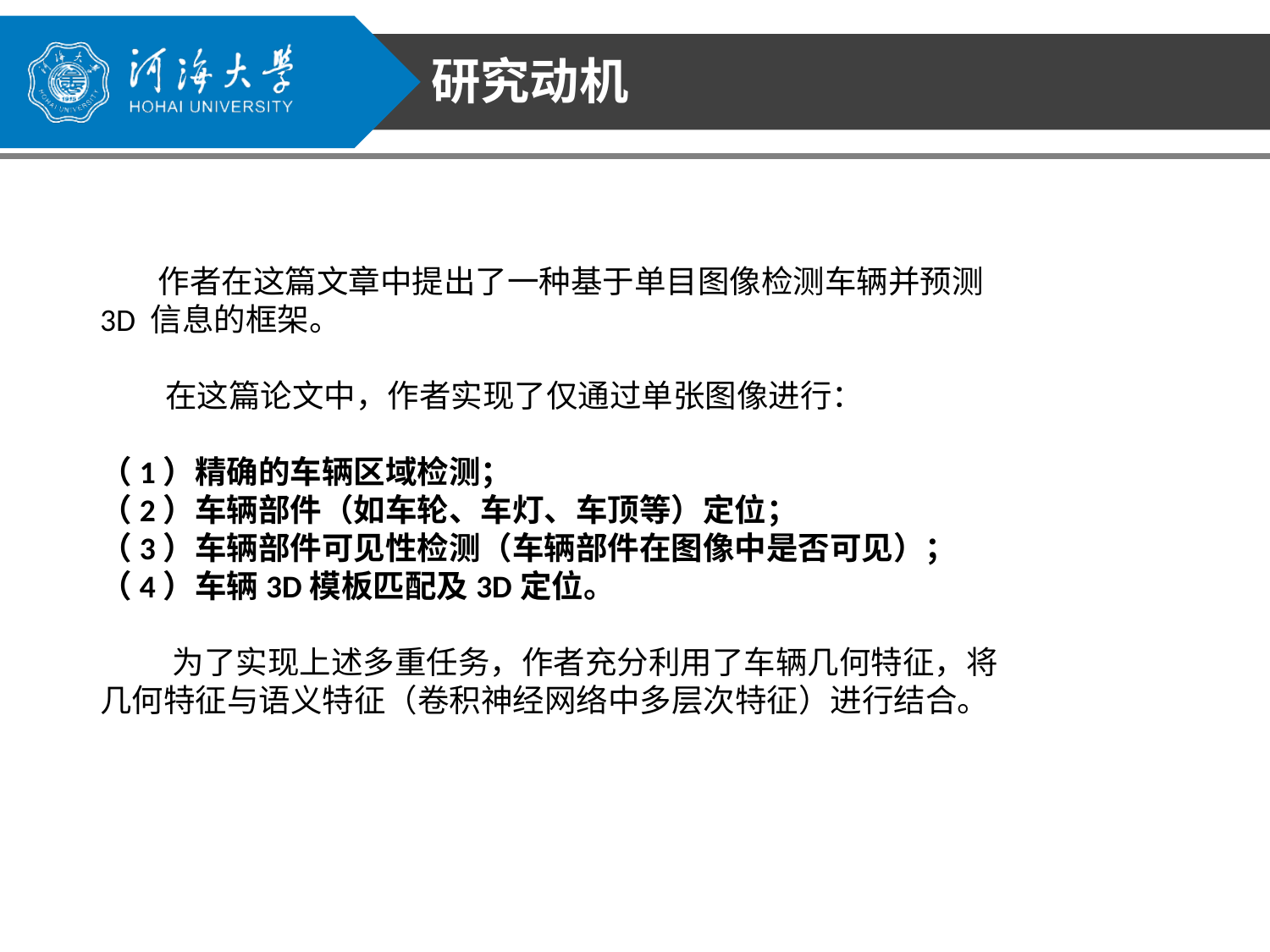

研究动机
5

       作者在这篇文章中提出了一种基于单目图像检测车辆并预测 3D 信息的框架。

        在这篇论文中，作者实现了仅通过单张图像进行：

（1）精确的车辆区域检测；
（2）车辆部件（如车轮、车灯、车顶等）定位；
（3）车辆部件可见性检测（车辆部件在图像中是否可见）；
（4）车辆3D模板匹配及3D定位。

         为了实现上述多重任务，作者充分利用了车辆几何特征，将几何特征与语义特征（卷积神经网络中多层次特征）进行结合。